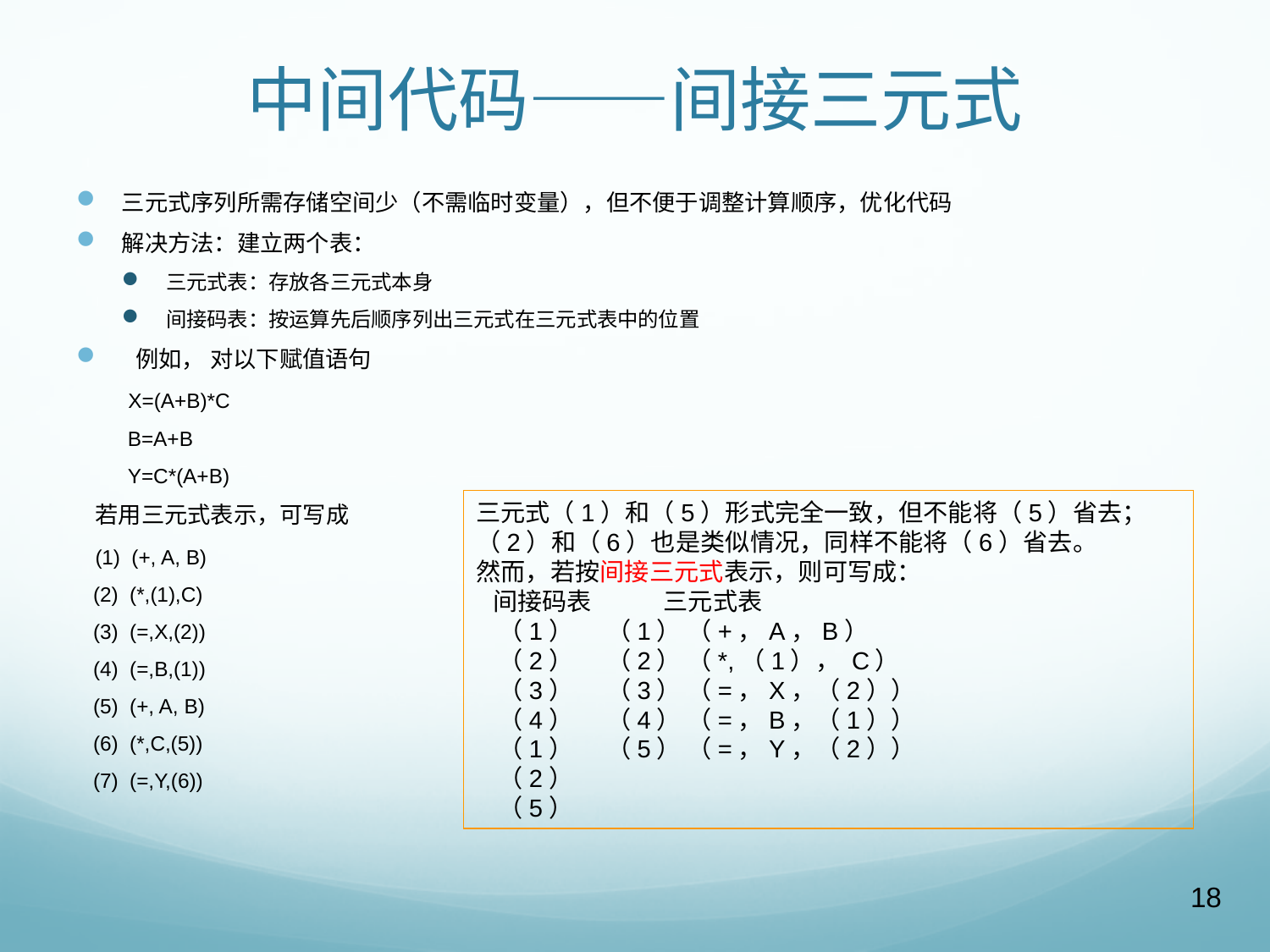

# 中间代码——间接三元式
三元式序列所需存储空间少（不需临时变量），但不便于调整计算顺序，优化代码
解决方法：建立两个表：
三元式表：存放各三元式本身
间接码表：按运算先后顺序列出三元式在三元式表中的位置
  例如， 对以下赋值语句
	 X=(A+B)*C
         B=A+B
         Y=C*(A+B)
   若用三元式表示，可写成
   (1)  (+, A, B)
   (2)  (*,(1),C)
   (3)  (=,X,(2))
   (4)  (=,B,(1))
   (5)  (+, A, B)
   (6)  (*,C,(5))
   (7)  (=,Y,(6))

三元式（1）和（5）形式完全一致，但不能将（5）省去；
（2）和（6）也是类似情况，同样不能将（6）省去。
然而，若按间接三元式表示，则可写成：
  间接码表             三元式表
   （1）      （1） （+，A，B）
   （2）      （2） （*,（1）， C）
   （3）      （3） （=，X，（2））
   （4）      （4） （=，B，（1））
   （1）      （5） （=，Y，（2））
   （2）
   （5）
18